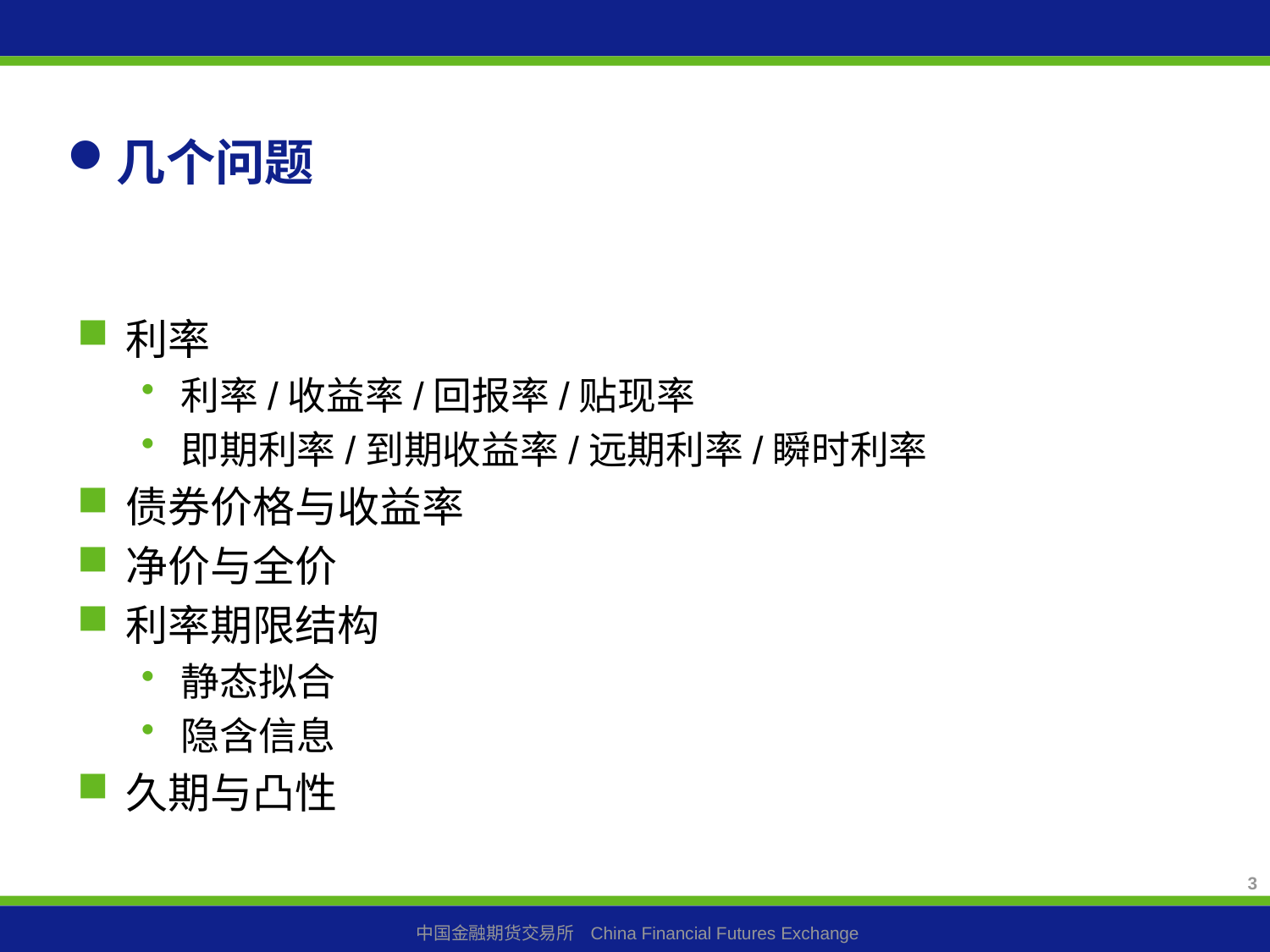

# 几个问题
利率
利率/收益率/回报率/贴现率
即期利率/到期收益率/远期利率/瞬时利率
债券价格与收益率
净价与全价
利率期限结构
静态拟合
隐含信息
久期与凸性
3